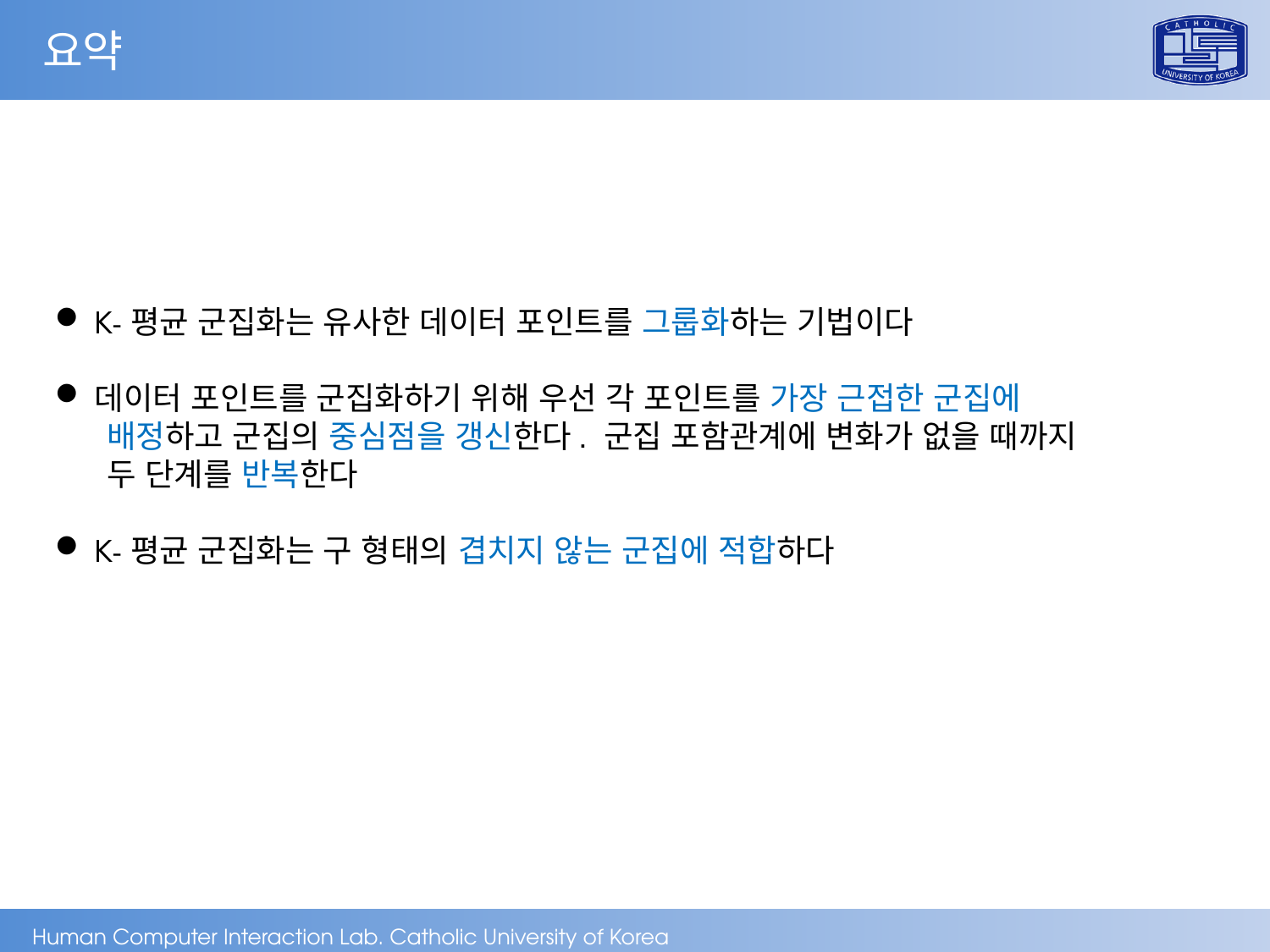

요약
K-평균 군집화는 유사한 데이터 포인트를 그룹화하는 기법이다

데이터 포인트를 군집화하기 위해 우선 각 포인트를 가장 근접한 군집에
     배정하고 군집의 중심점을 갱신한다. 군집 포함관계에 변화가 없을 때까지
     두 단계를 반복한다

K-평균 군집화는 구 형태의 겹치지 않는 군집에 적합하다